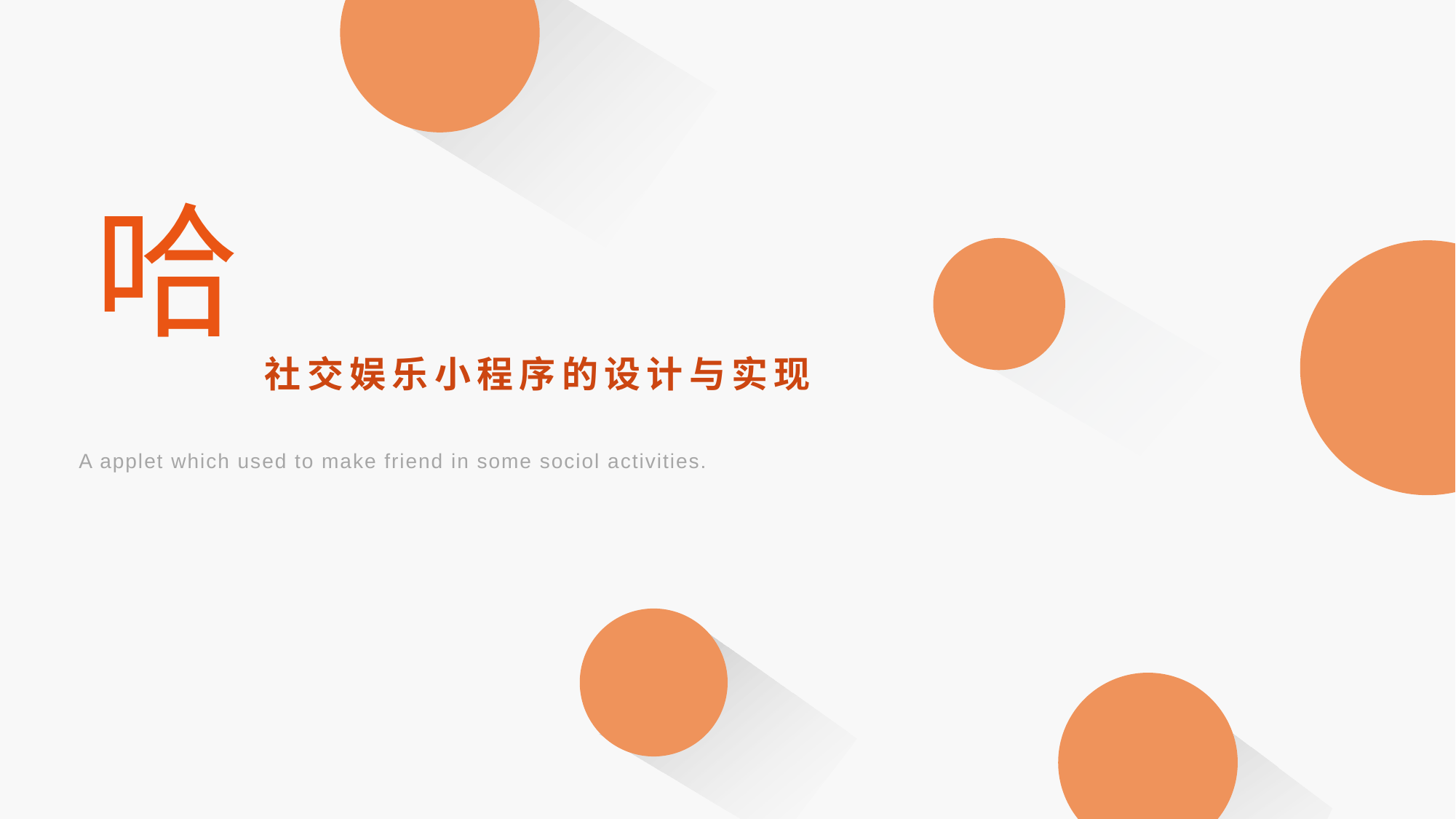

哈

社交娱乐小程序的设计与实现
A applet which used to make friend in some sociol activities.